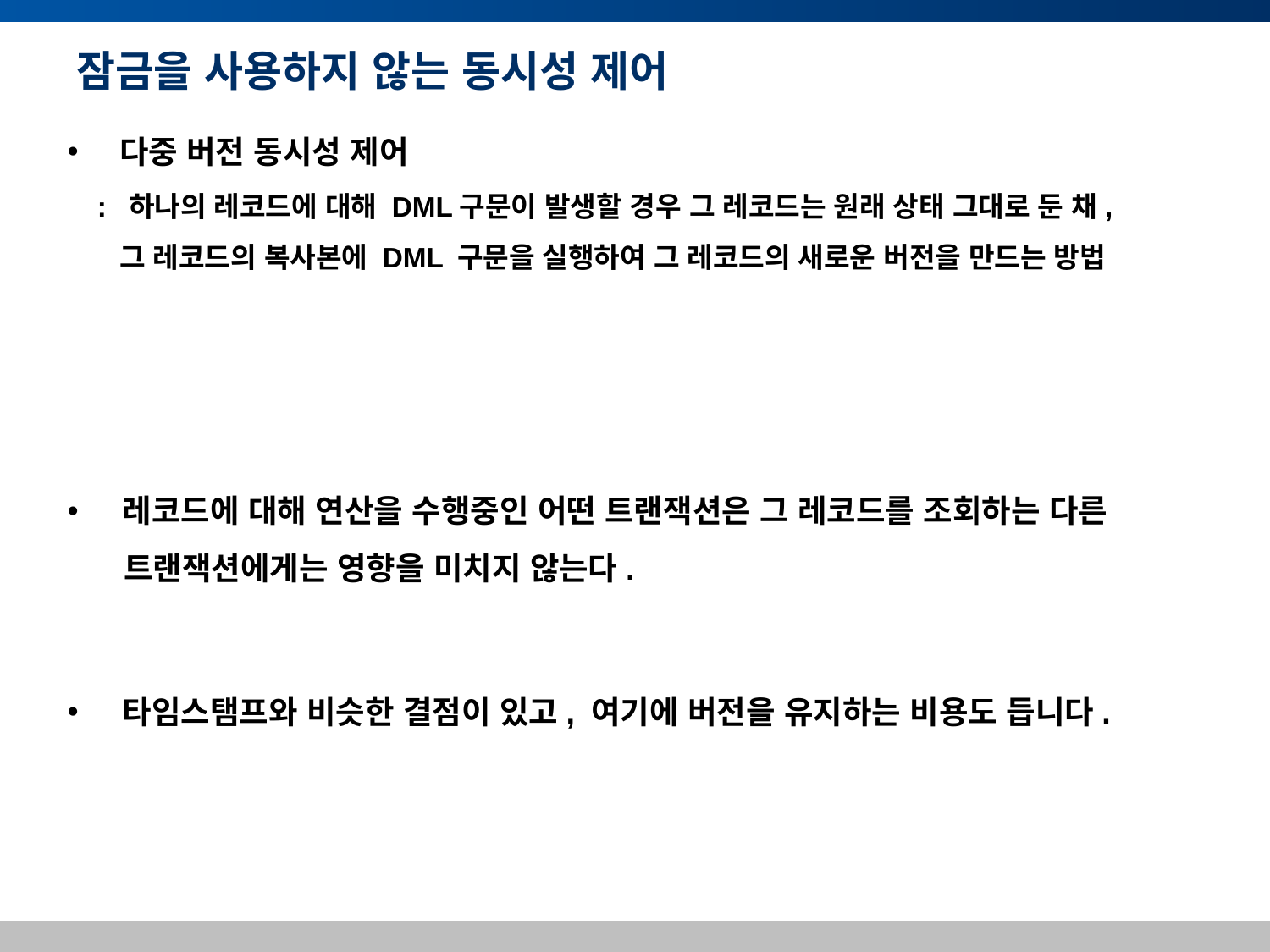

# 잠금을 사용하지 않는 동시성 제어
  다중 버전 동시성 제어
:  하나의 레코드에 대해 DML구문이 발생할 경우 그 레코드는 원래 상태 그대로 둔 채,
  그 레코드의 복사본에 DML 구문을 실행하여 그 레코드의 새로운 버전을 만드는 방법
  레코드에 대해 연산을 수행중인 어떤 트랜잭션은 그 레코드를 조회하는 다른
   트랜잭션에게는 영향을 미치지 않는다.
  타임스탬프와 비슷한 결점이 있고, 여기에 버전을 유지하는 비용도 듭니다.